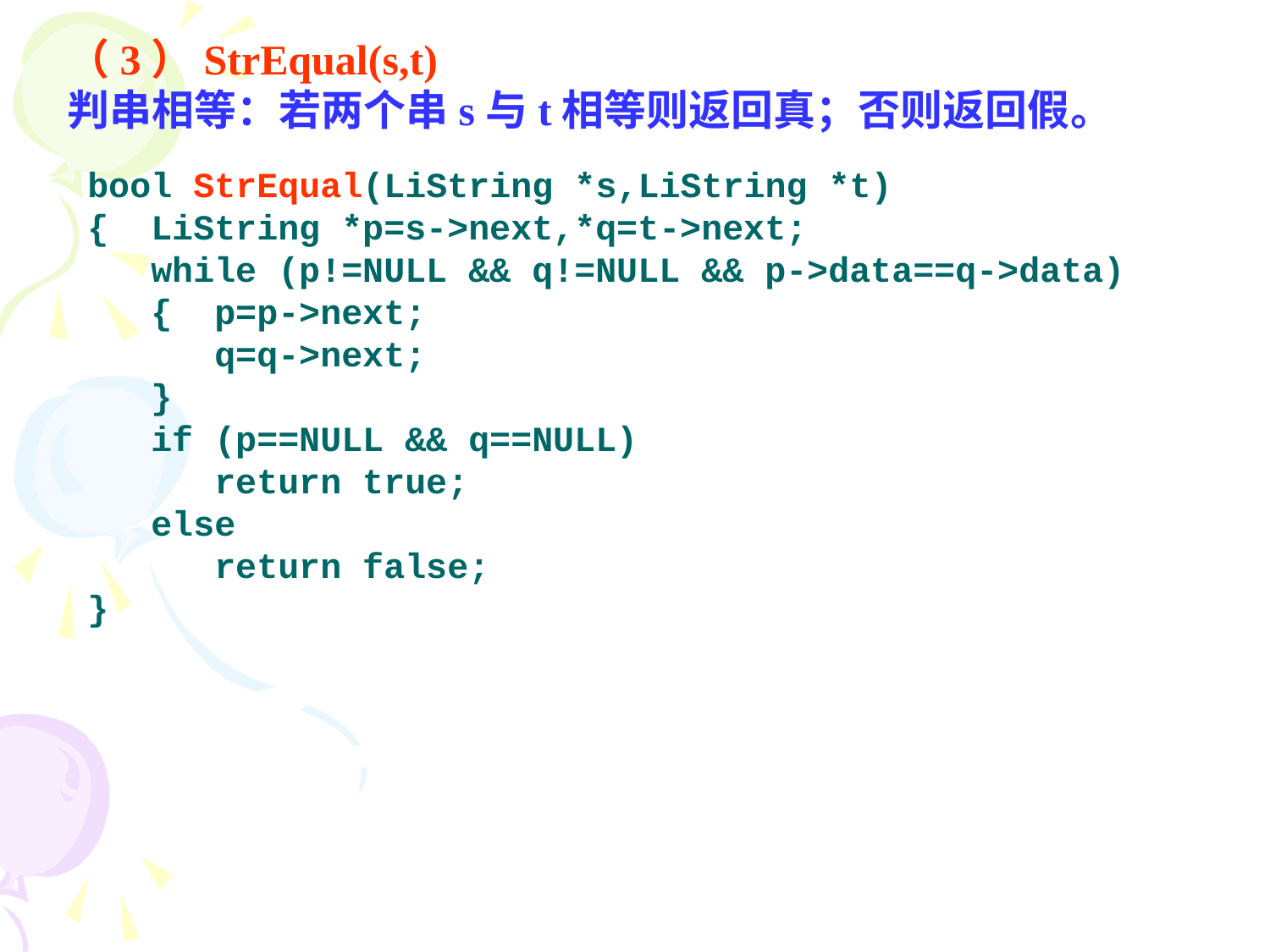

（3）StrEqual(s,t)
判串相等：若两个串s与t相等则返回真；否则返回假。
bool StrEqual(LiString *s,LiString *t)
{  LiString *p=s->next,*q=t->next;
   while (p!=NULL && q!=NULL && p->data==q->data)
   {  p=p->next;
	q=q->next;
   }
   if (p==NULL && q==NULL)
	return true;
   else
	return false;
}